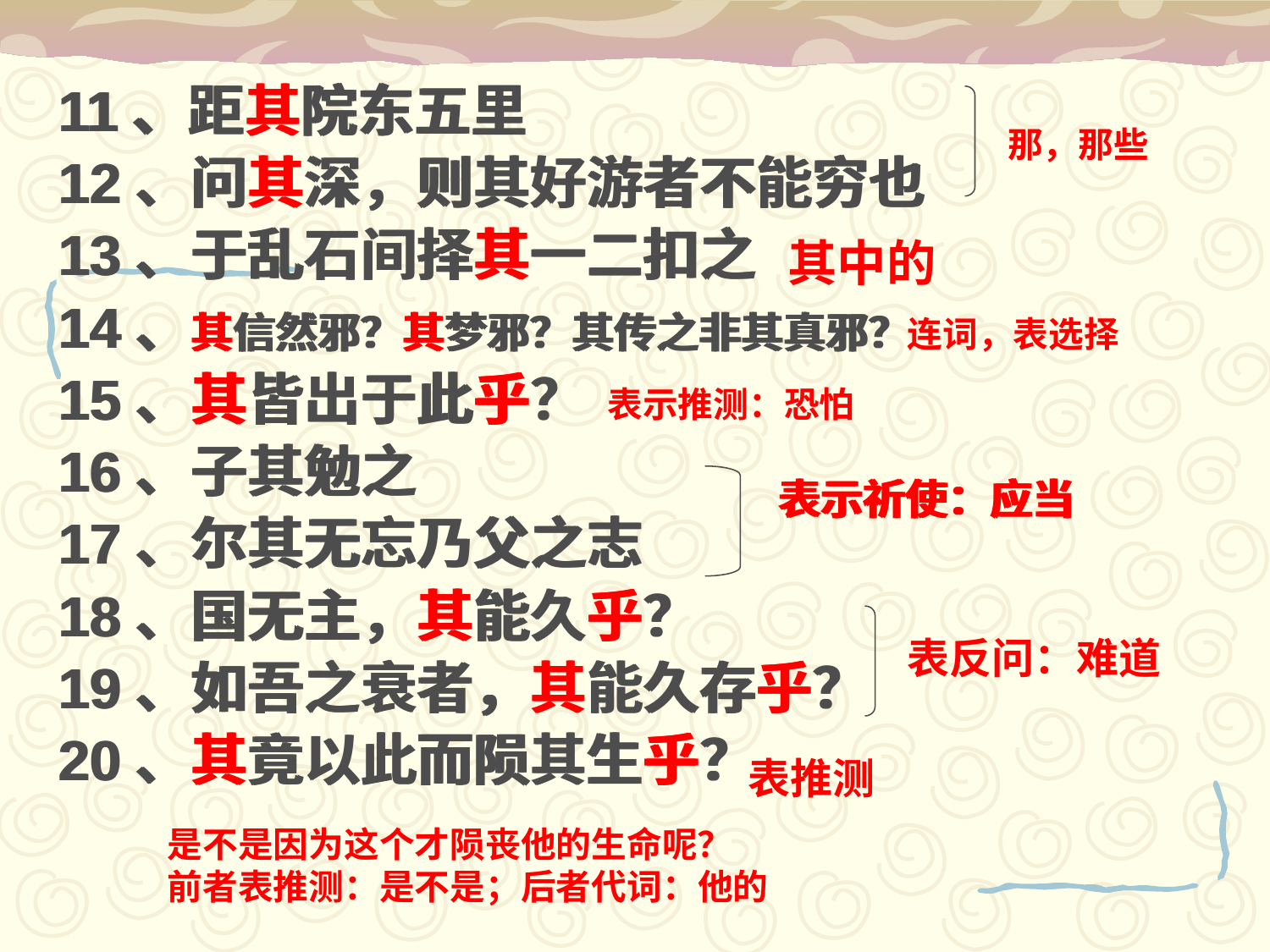

11、距其院东五里
12、问其深，则其好游者不能穷也
13、于乱石间择其一二扣之
14、其信然邪？其梦邪？其传之非其真邪？
15、其皆出于此乎？
16、子其勉之
17、尔其无忘乃父之志
18、国无主，其能久乎？
19、如吾之衰者，其能久存乎？
20、其竟以此而陨其生乎？
11、距其院东五里
12、问其深，则其好游者不能穷也
13、于乱石间择其一二扣之
14、其信然邪？其梦邪？其传之非其真邪？
15、其皆出于此乎？
16、子其勉之
17、尔其无忘乃父之志
18、国无主，其能久乎？
19、如吾之衰者，其能久存乎？
20、其竟以此而陨其生乎？

那，那些
其中的
连词，表选择
表示推测：恐怕

表示祈使：应当
表示祈使：应当

表反问：难道
表推测
是不是因为这个才陨丧他的生命呢？
前者表推测：是不是；后者代词：他的